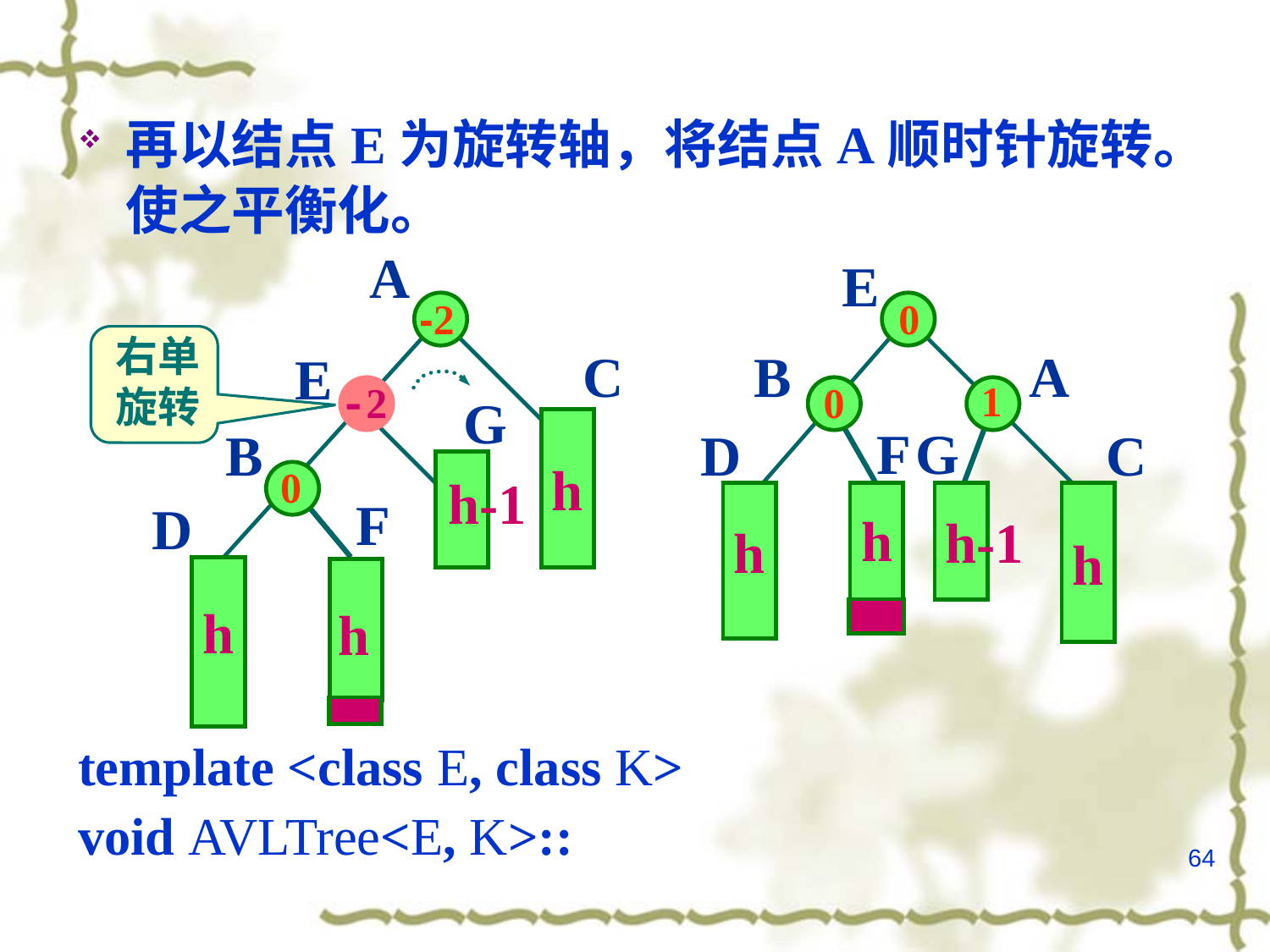

再以结点E为旋转轴，将结点A顺时针旋转。使之平衡化。

template <class E, class K>
void AVLTree<E, K>::
A
-2

C
-2

G
h
B

0

h-1
F
D

h

h

E
E
0

B

A
1
0

C

h
h-1
F
G
D
h

h

右单
旋转

64